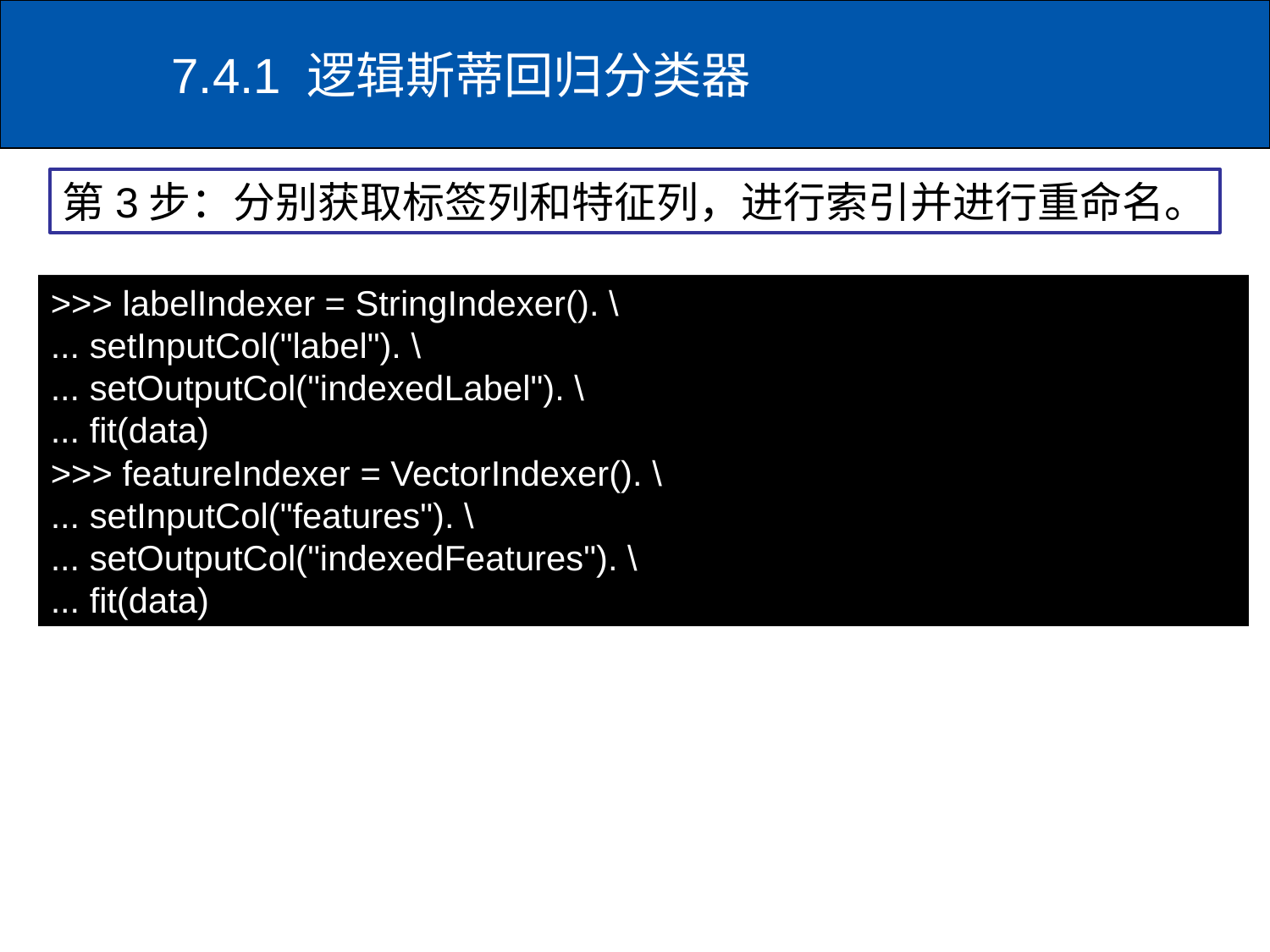

# 7.4.1 逻辑斯蒂回归分类器
第3步：分别获取标签列和特征列，进行索引并进行重命名。
>>> labelIndexer = StringIndexer(). \
... setInputCol("label"). \
... setOutputCol("indexedLabel"). \
... fit(data)
>>> featureIndexer = VectorIndexer(). \
... setInputCol("features"). \
... setOutputCol("indexedFeatures"). \
... fit(data)